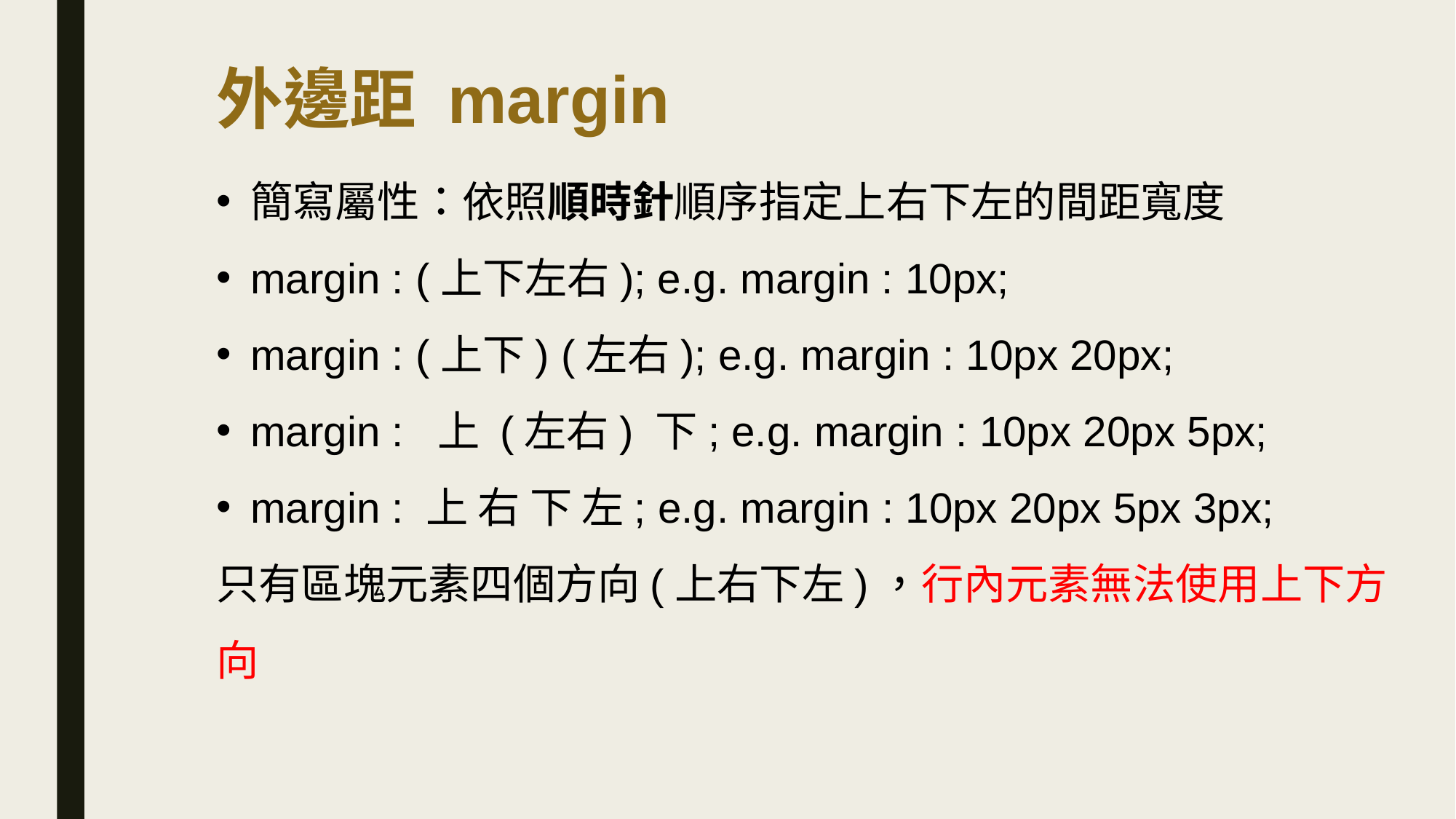

# 外邊距 margin
簡寫屬性：依照順時針順序指定上右下左的間距寬度
margin : (上下左右); e.g. margin : 10px;
margin : (上下) (左右); e.g. margin : 10px 20px;
margin :  上 (左右) 下; e.g. margin : 10px 20px 5px;
margin : 上 右 下 左; e.g. margin : 10px 20px 5px 3px;
只有區塊元素四個方向(上右下左)，行內元素無法使用上下方向